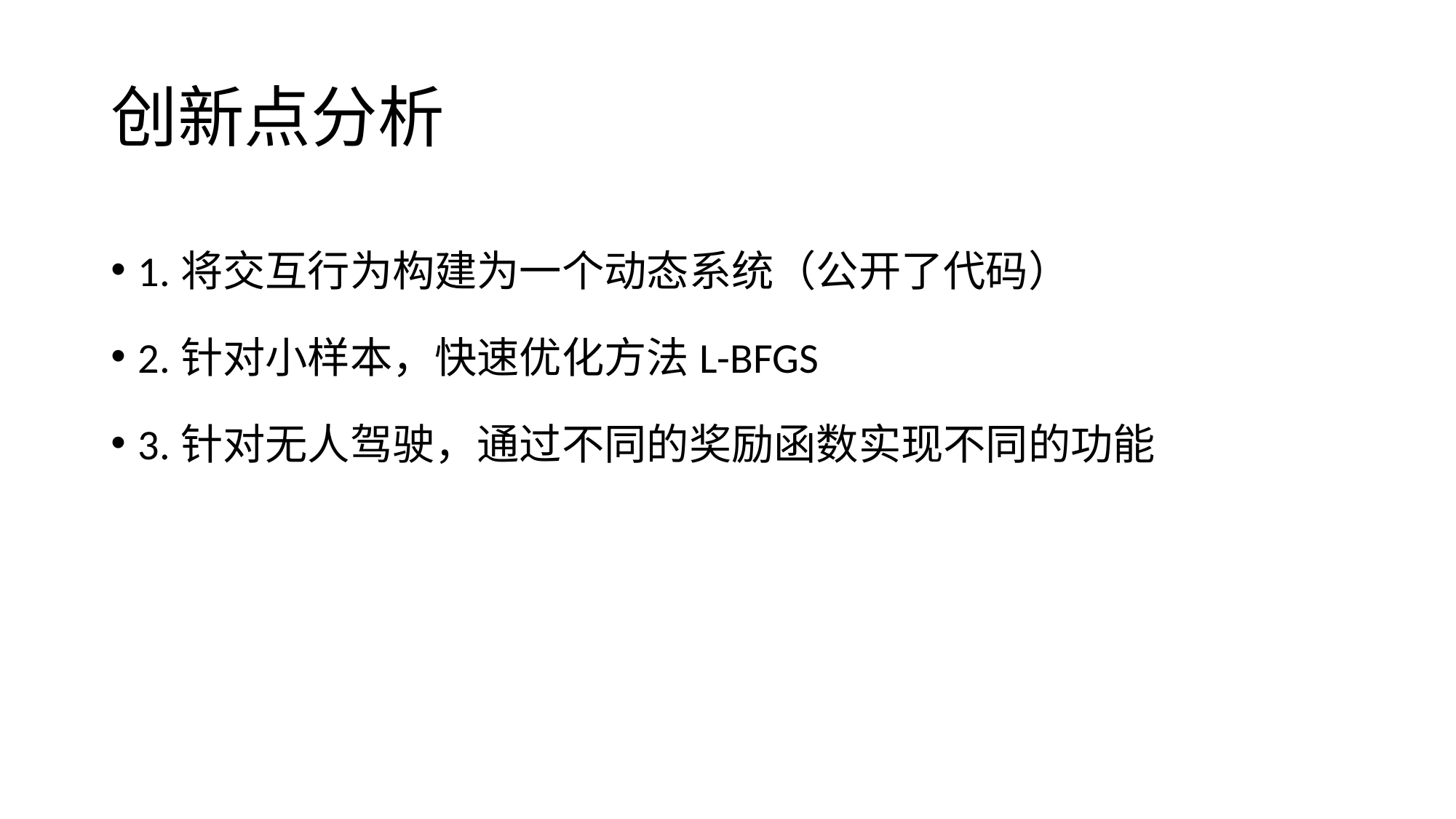

# 创新点分析
1.将交互行为构建为一个动态系统（公开了代码）
2.针对小样本，快速优化方法L-BFGS
3.针对无人驾驶，通过不同的奖励函数实现不同的功能